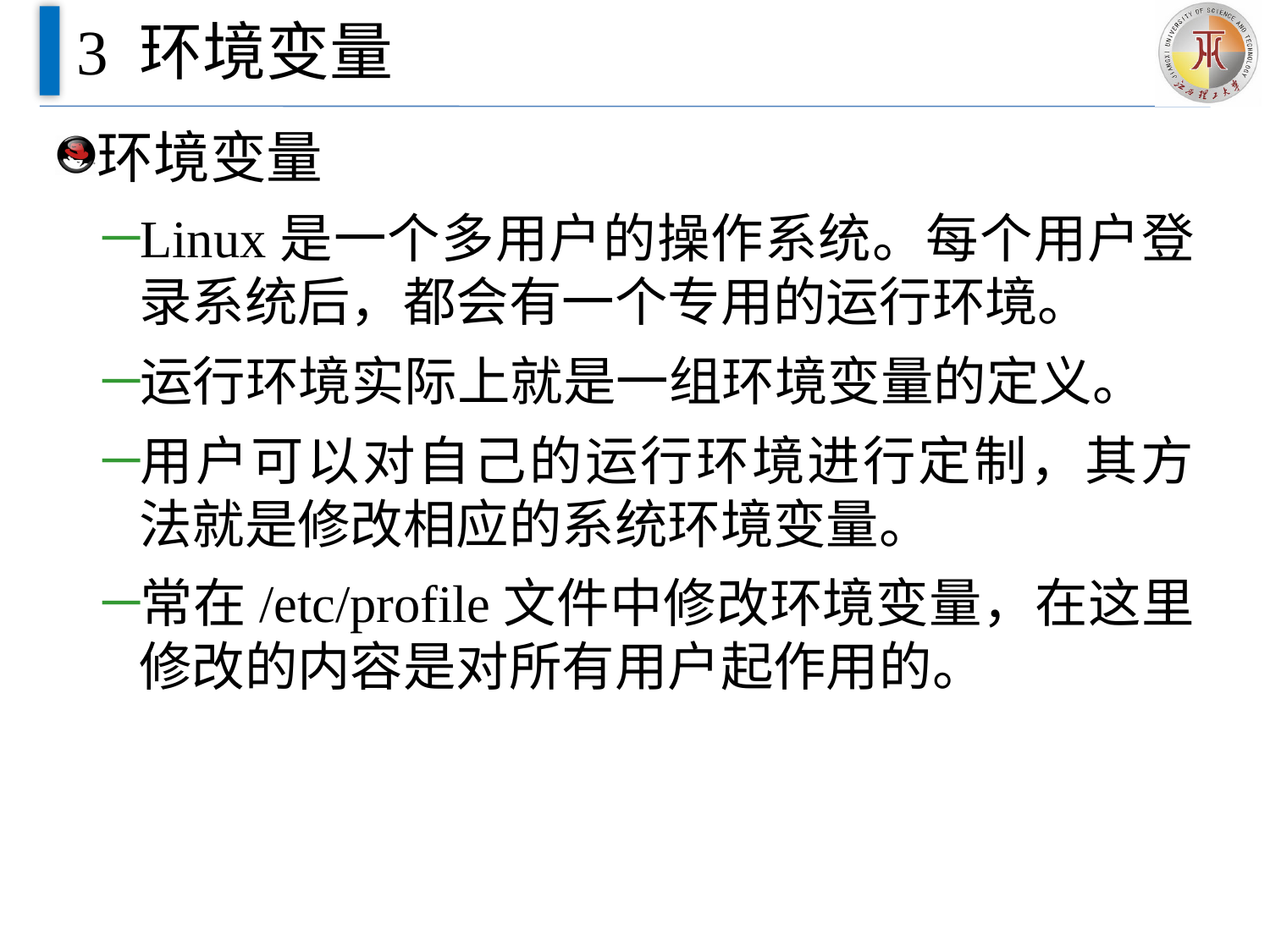

# 3 环境变量
环境变量
Linux是一个多用户的操作系统。每个用户登录系统后，都会有一个专用的运行环境。
运行环境实际上就是一组环境变量的定义。
用户可以对自己的运行环境进行定制，其方法就是修改相应的系统环境变量。
常在/etc/profile文件中修改环境变量，在这里修改的内容是对所有用户起作用的。